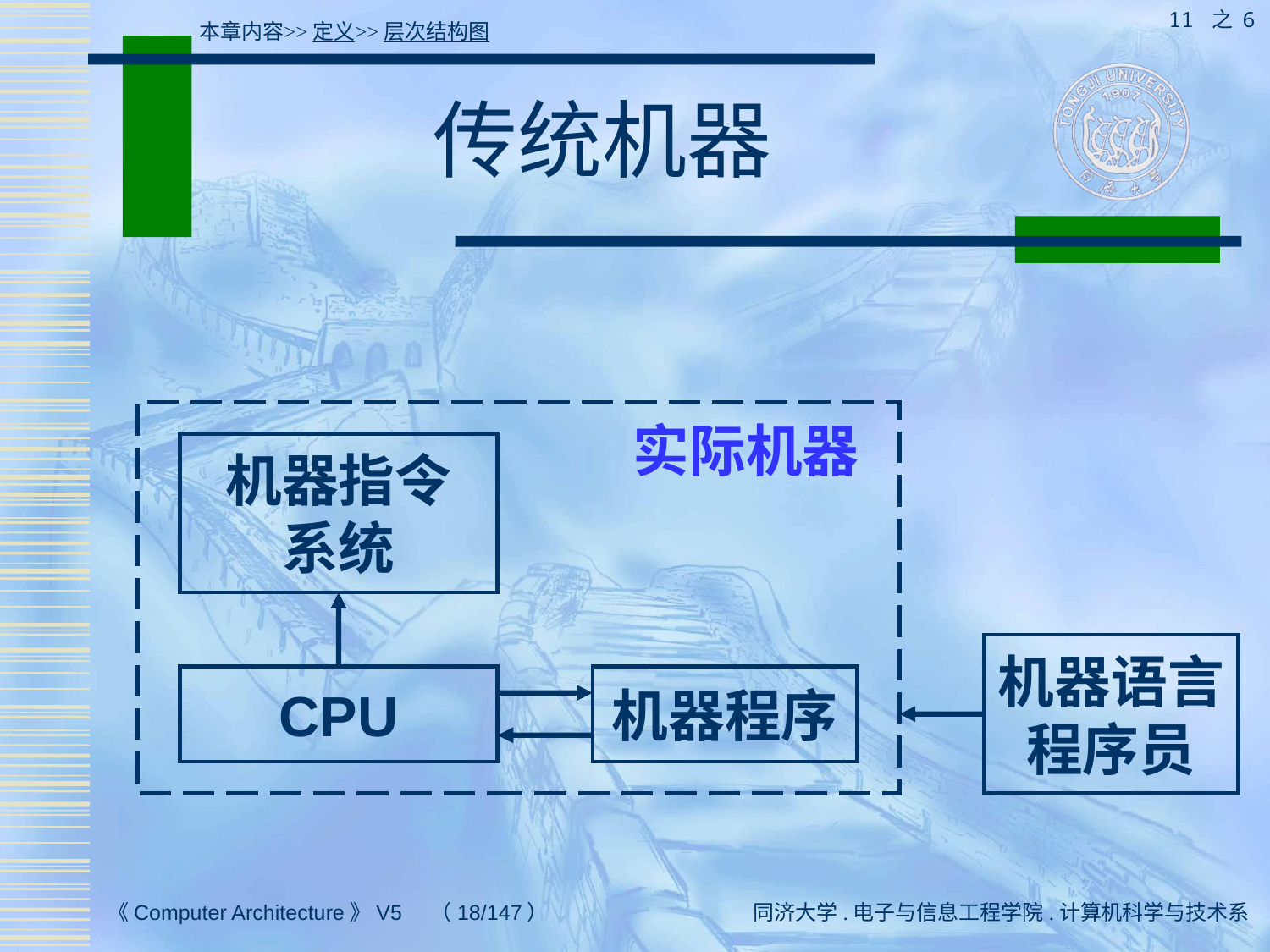

11 之 6
本章内容>>定义>>层次结构图
# 传统机器

实际机器
机器指令
系统

机器语言
程序员
CPU
机器程序